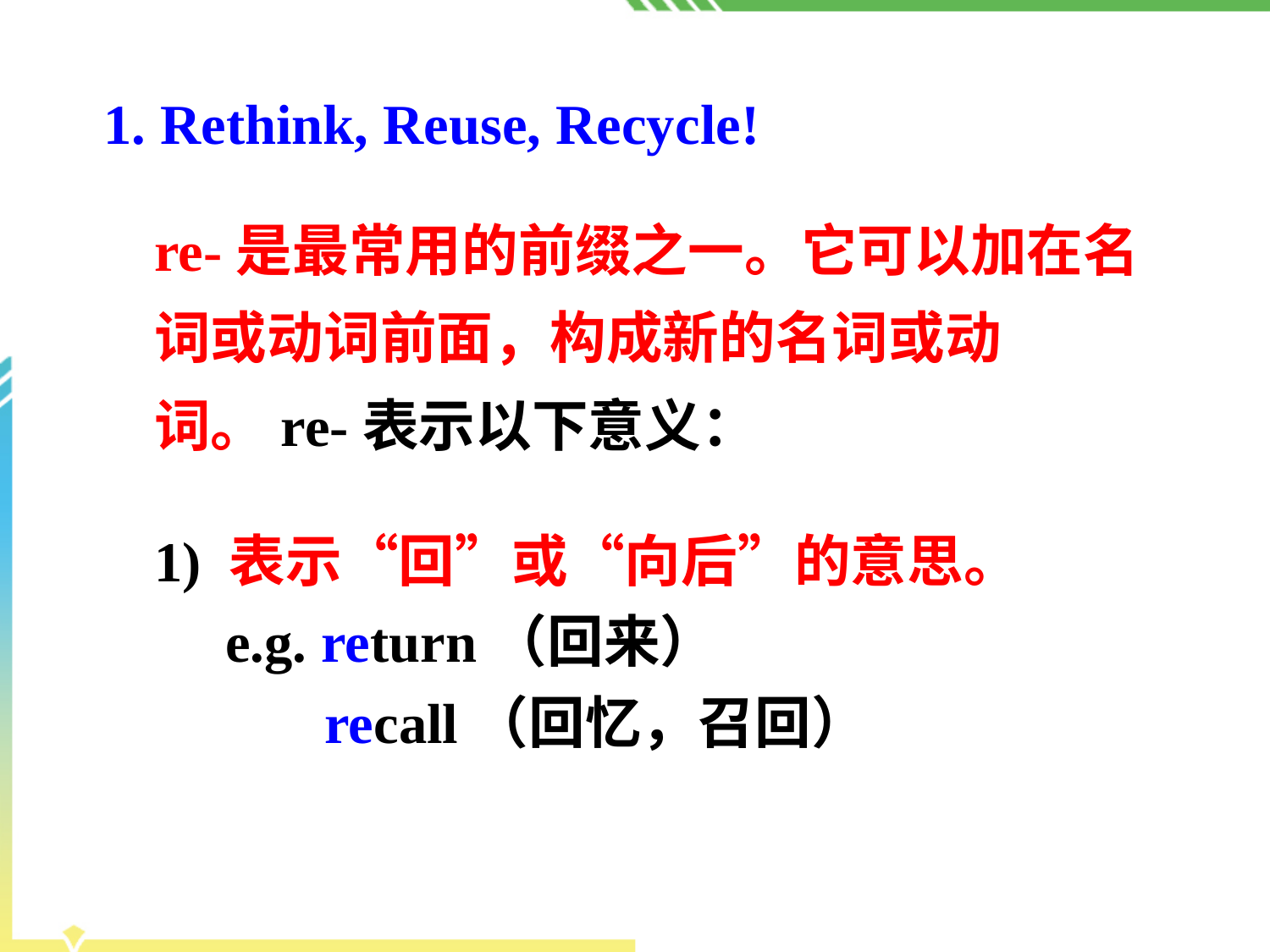

1. Rethink, Reuse, Recycle!
re-是最常用的前缀之一。它可以加在名词或动词前面，构成新的名词或动词。re-表示以下意义：
1) 表示“回”或“向后”的意思。
     e.g. return（回来）
            recall（回忆，召回）